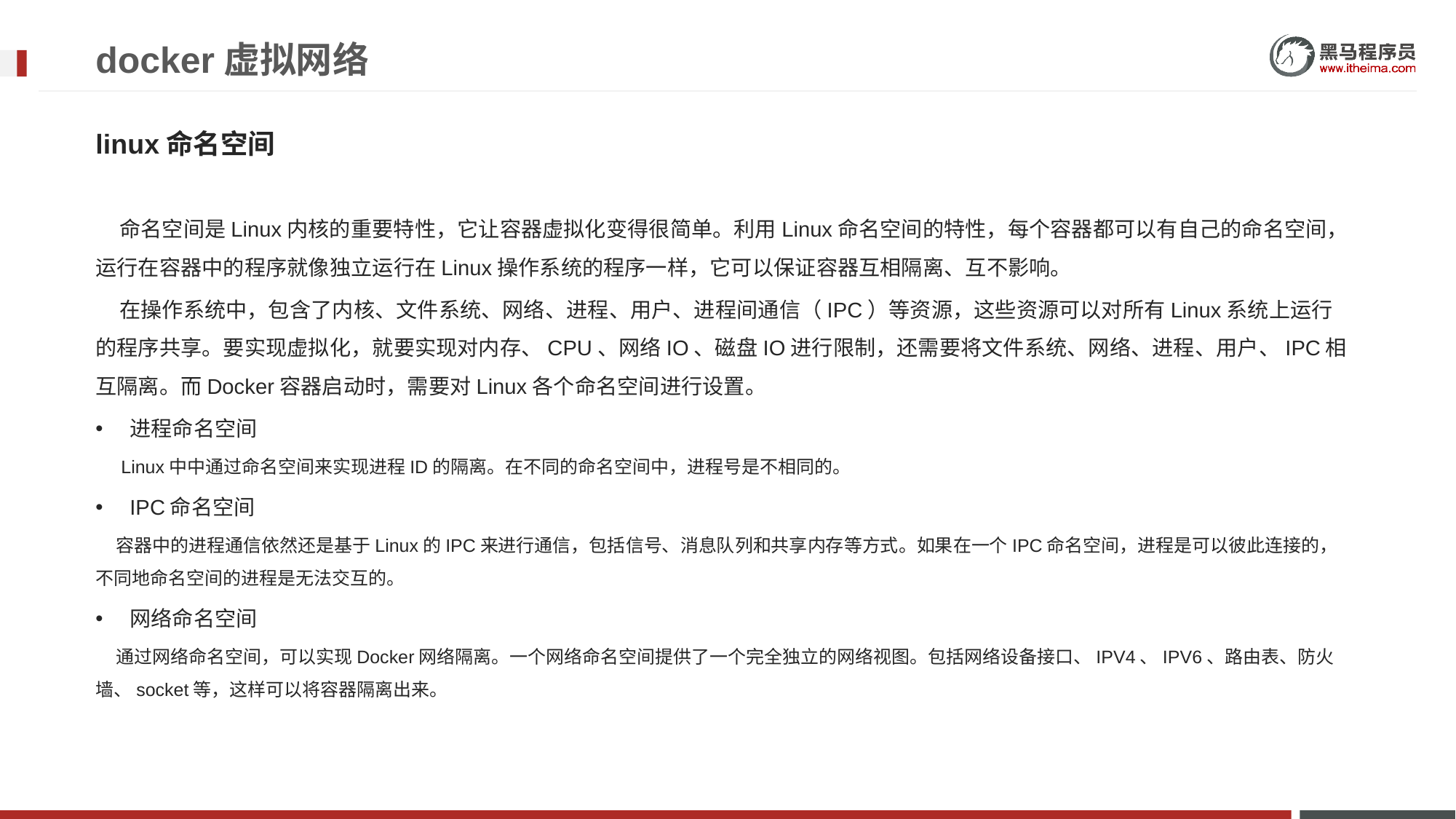

# docker虚拟网络
linux命名空间
    命名空间是Linux内核的重要特性，它让容器虚拟化变得很简单。利用Linux命名空间的特性，每个容器都可以有自己的命名空间，运行在容器中的程序就像独立运行在Linux操作系统的程序一样，它可以保证容器互相隔离、互不影响。
    在操作系统中，包含了内核、文件系统、网络、进程、用户、进程间通信（IPC）等资源，这些资源可以对所有Linux系统上运行的程序共享。要实现虚拟化，就要实现对内存、CPU、网络IO、磁盘IO进行限制，还需要将文件系统、网络、进程、用户、IPC相互隔离。而Docker容器启动时，需要对Linux各个命名空间进行设置。
进程命名空间
     Linux中中通过命名空间来实现进程ID的隔离。在不同的命名空间中，进程号是不相同的。
IPC命名空间
    容器中的进程通信依然还是基于Linux的IPC来进行通信，包括信号、消息队列和共享内存等方式。如果在一个IPC命名空间，进程是可以彼此连接的，不同地命名空间的进程是无法交互的。
网络命名空间
    通过网络命名空间，可以实现Docker网络隔离。一个网络命名空间提供了一个完全独立的网络视图。包括网络设备接口、IPV4、IPV6、路由表、防火墙、socket等，这样可以将容器隔离出来。